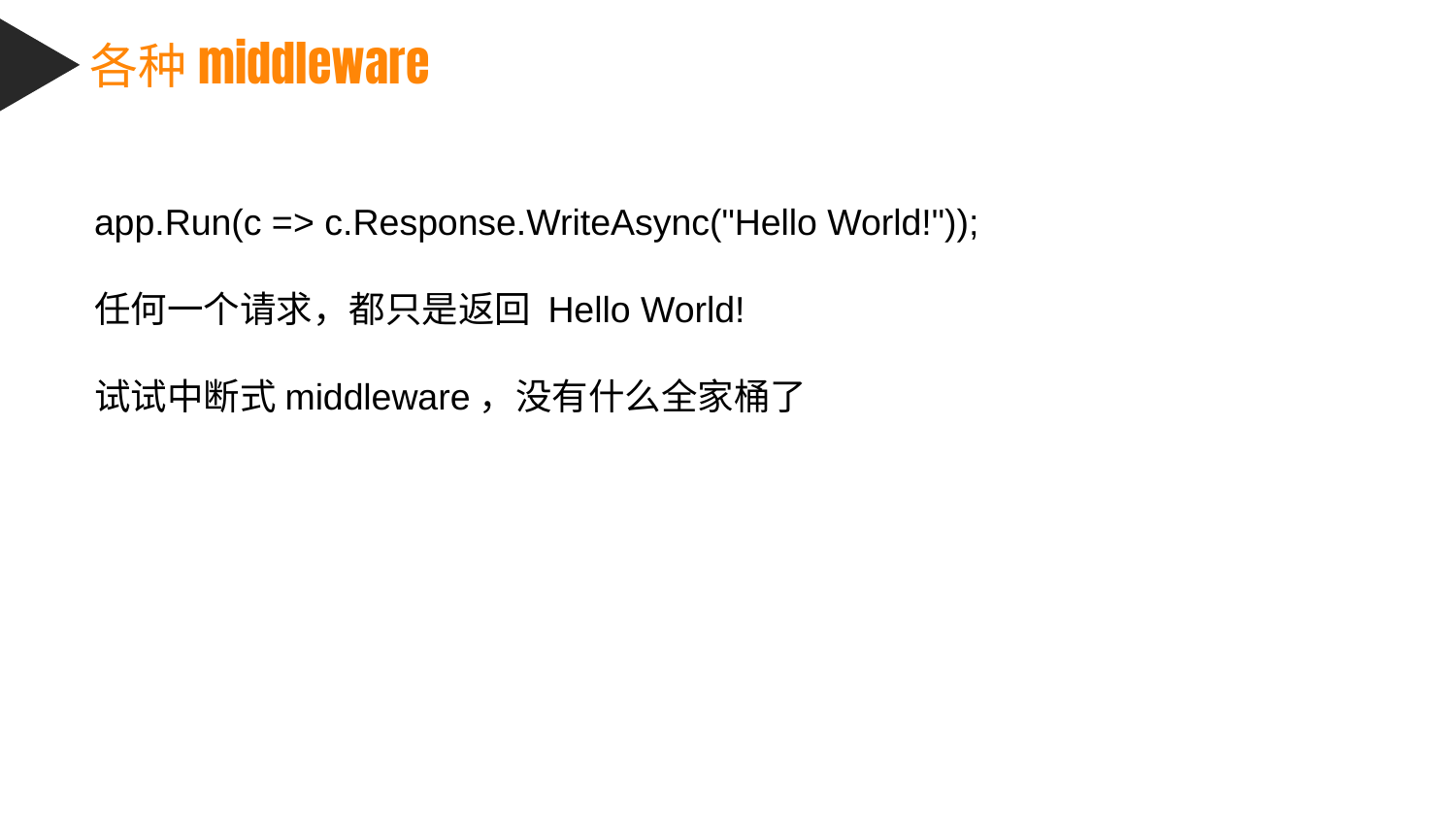

各种middleware
app.Run(c => c.Response.WriteAsync("Hello World!"));

任何一个请求，都只是返回 Hello World!

试试中断式middleware，没有什么全家桶了